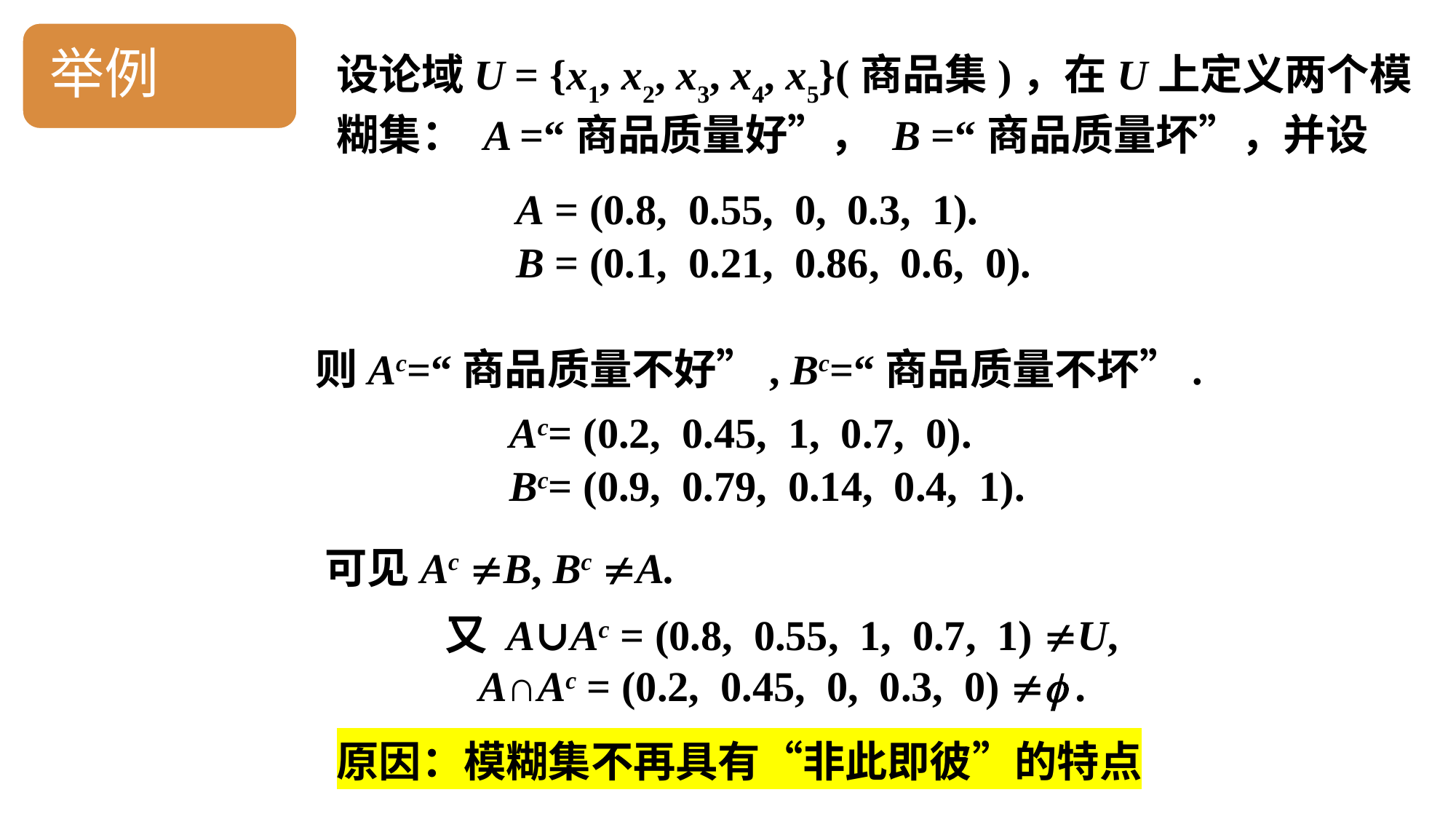

举例
设论域U = {x1, x2, x3, x4, x5}(商品集)，在U上定义两个模糊集： A =“商品质量好”， B =“商品质量坏”，并设
A = (0.8,  0.55,  0,  0.3,  1).
B = (0.1,  0.21,  0.86,  0.6,  0).
则Ac=“商品质量不好”, Bc=“商品质量不坏”.
Ac= (0.2,  0.45,  1,  0.7,  0).
Bc= (0.9,  0.79,  0.14,  0.4,  1).
可见Ac ≠B, Bc ≠A.
又 A∪Ac = (0.8,  0.55,  1,  0.7,  1) ≠U,
   A∩Ac = (0.2,  0.45,  0,  0.3,  0) ≠φ .
原因：模糊集不再具有“非此即彼”的特点